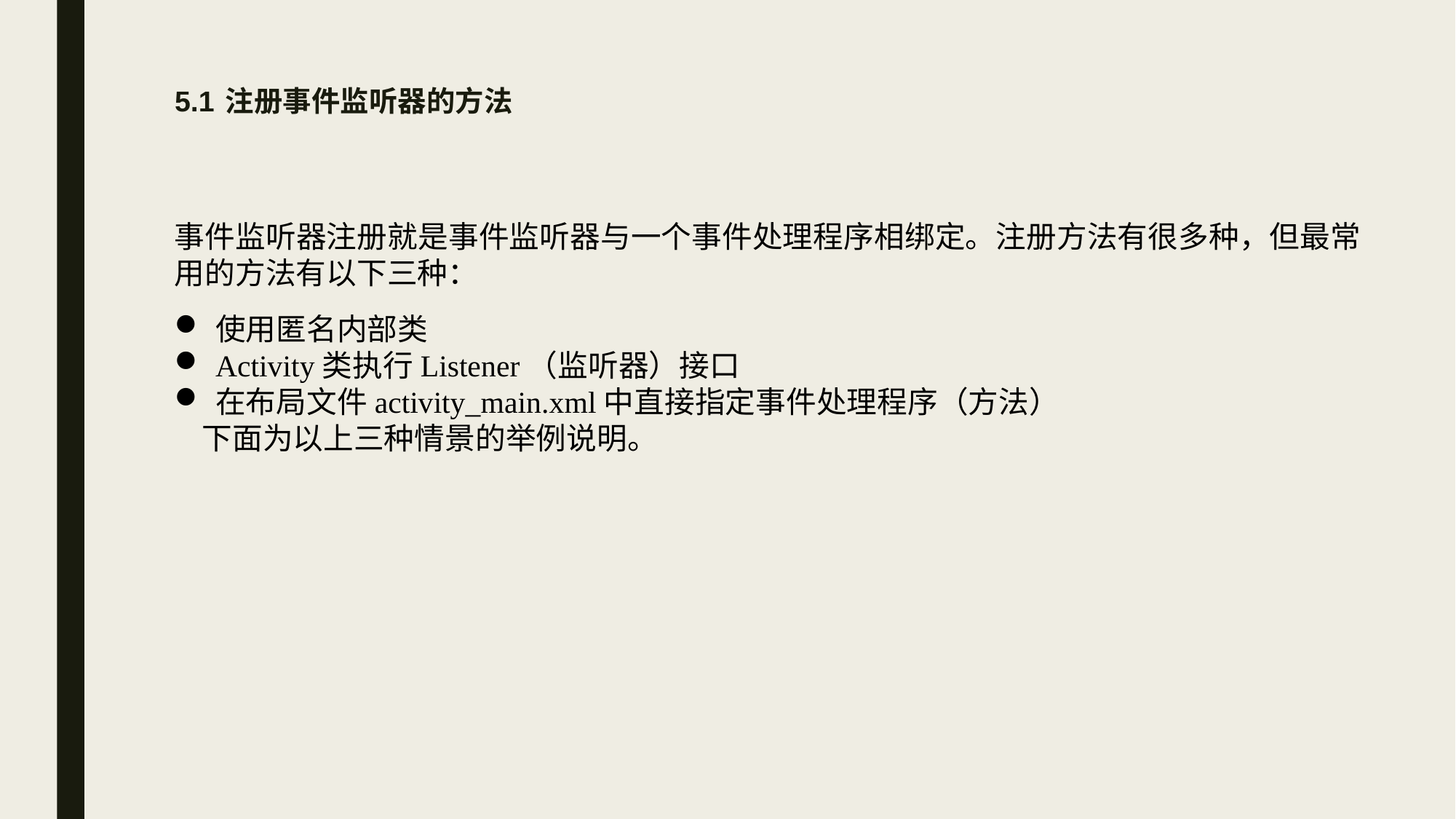

# 5.1 注册事件监听器的方法
事件监听器注册就是事件监听器与一个事件处理程序相绑定。注册方法有很多种，但最常用的方法有以下三种：
使用匿名内部类
Activity类执行Listener（监听器）接口
在布局文件activity_main.xml中直接指定事件处理程序（方法）
   下面为以上三种情景的举例说明。